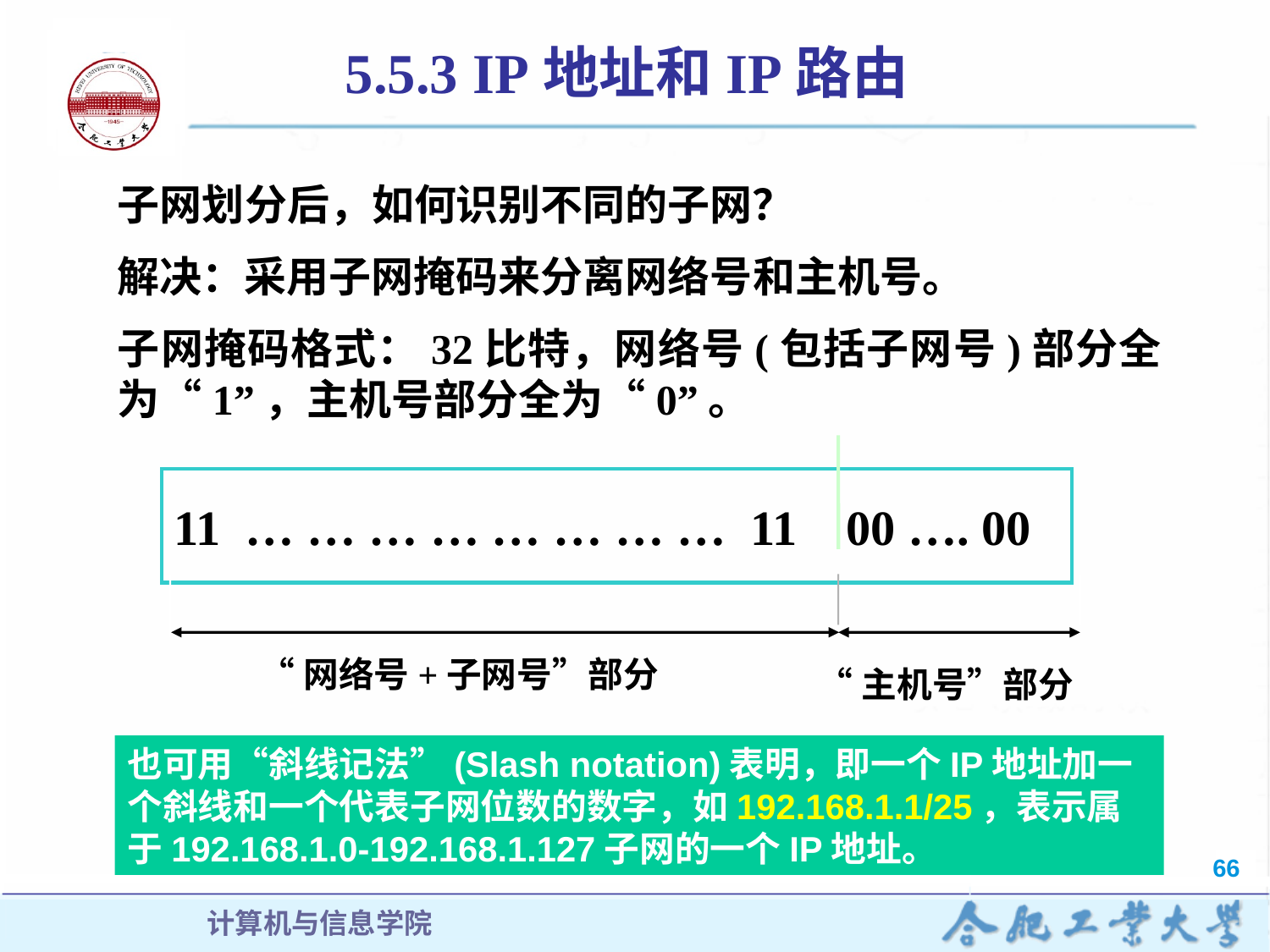

5.5.3 IP地址和IP路由
子网划分后，如何识别不同的子网？
解决：采用子网掩码来分离网络号和主机号。
子网掩码格式：32比特，网络号(包括子网号)部分全为“1”，主机号部分全为“0”。

11  … … … … … … … …  11    00 …. 00

“网络号+子网号”部分
“主机号”部分
也可用“斜线记法”(Slash notation)表明，即一个IP地址加一个斜线和一个代表子网位数的数字，如192.168.1.1/25，表示属于192.168.1.0-192.168.1.127子网的一个IP地址。